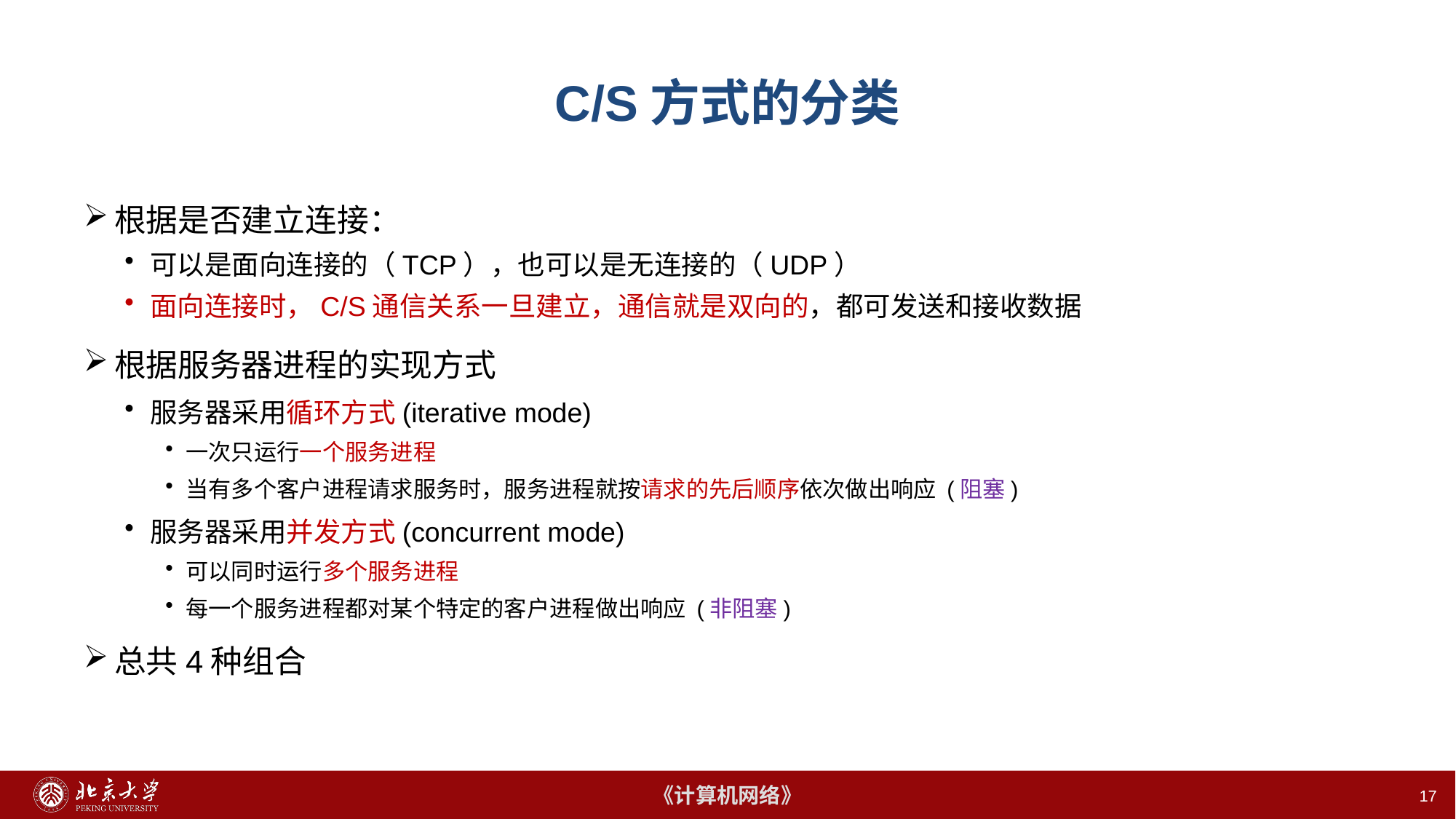

17
# C/S方式的分类
根据是否建立连接：
可以是面向连接的（TCP），也可以是无连接的（UDP）
面向连接时，C/S通信关系一旦建立，通信就是双向的，都可发送和接收数据
根据服务器进程的实现方式
服务器采用循环方式(iterative mode)
一次只运行一个服务进程
当有多个客户进程请求服务时，服务进程就按请求的先后顺序依次做出响应 (阻塞)
服务器采用并发方式(concurrent mode)
可以同时运行多个服务进程
每一个服务进程都对某个特定的客户进程做出响应 (非阻塞)
总共4种组合